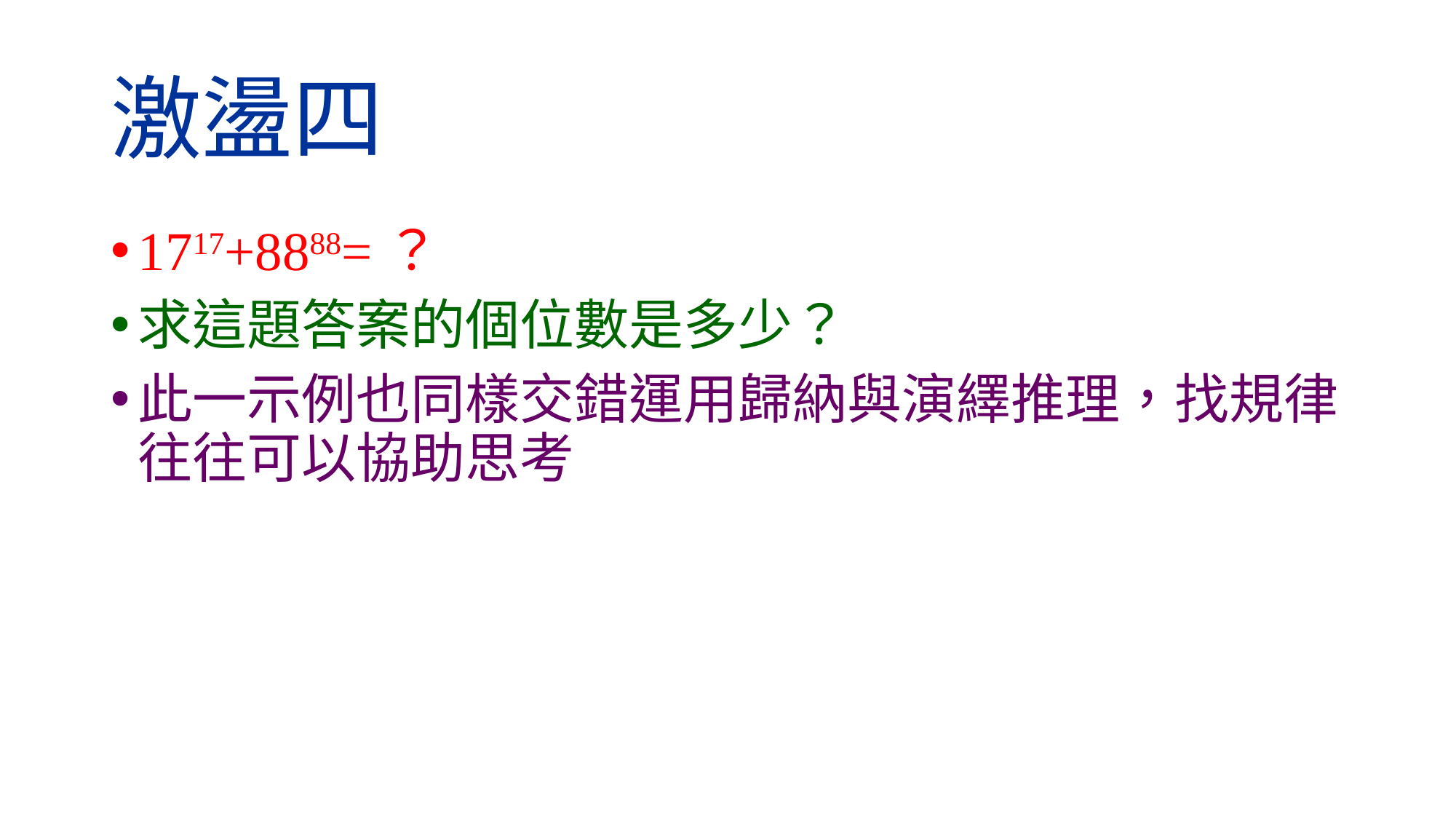

# 激盪四
1717+8888=？
求這題答案的個位數是多少？
此一示例也同樣交錯運用歸納與演繹推理，找規律往往可以協助思考